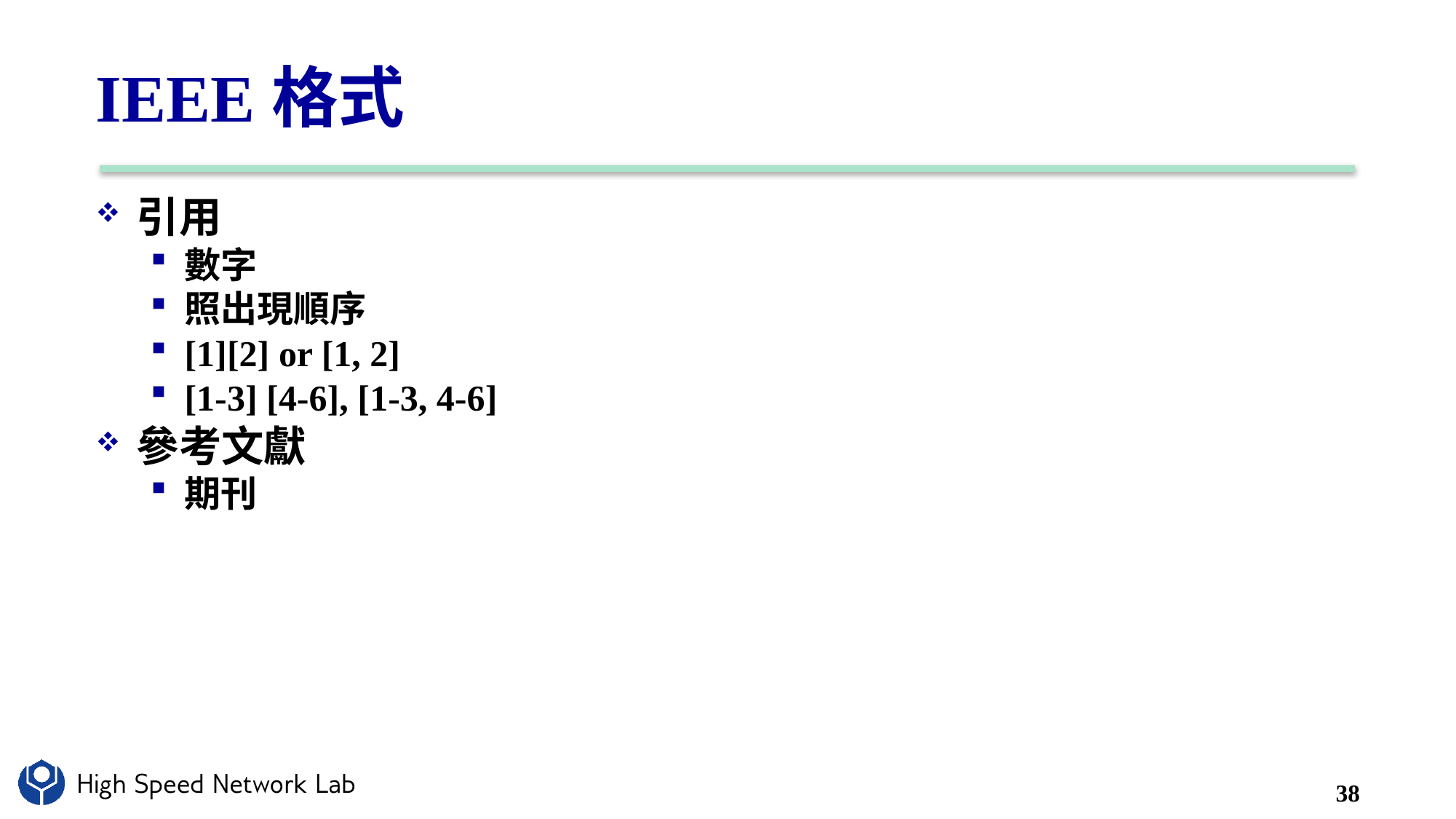

# IEEE格式
引用
數字
照出現順序
[1][2] or [1, 2]
[1-3] [4-6], [1-3, 4-6]
參考文獻
期刊

38